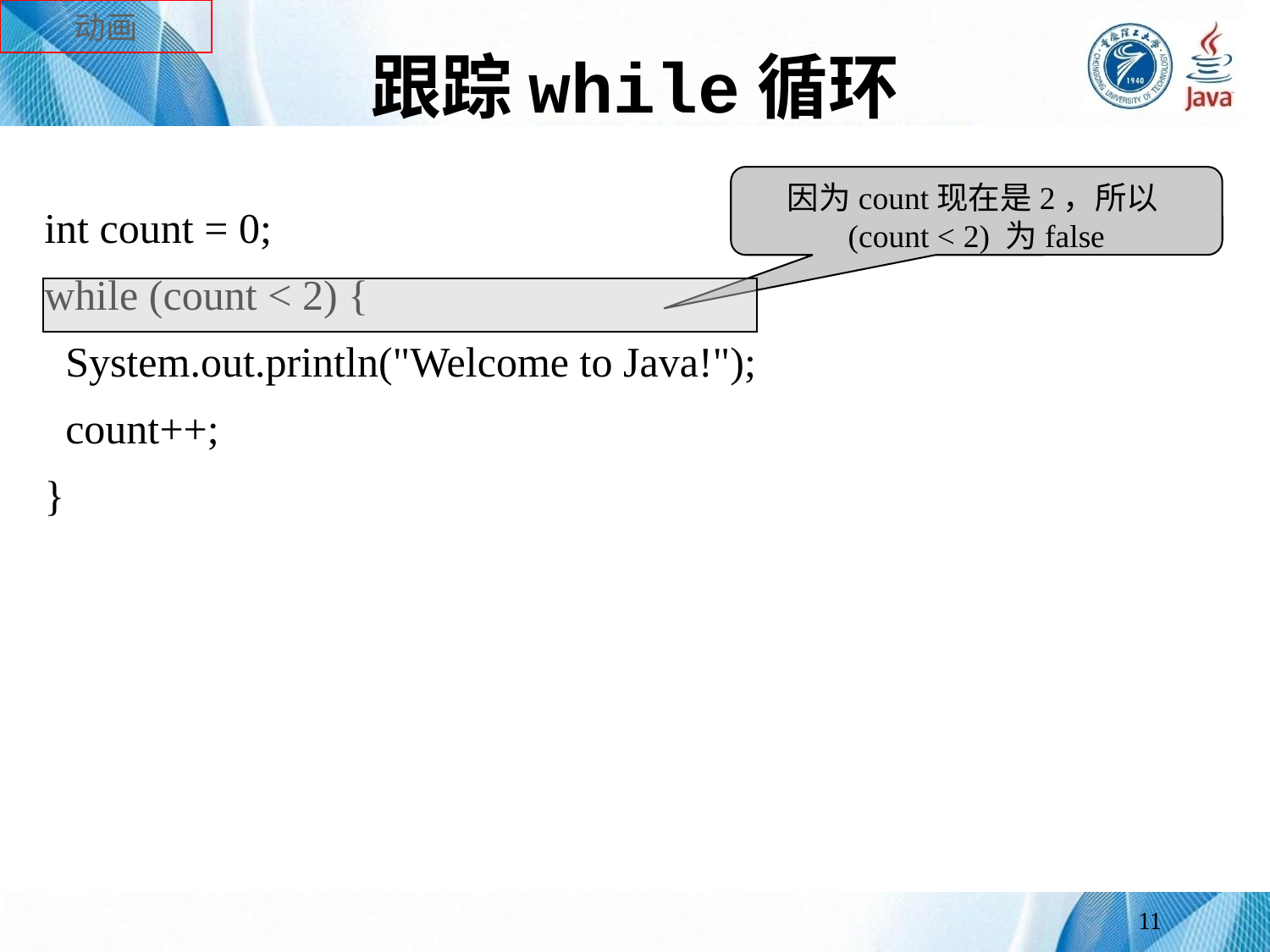

动画
# 跟踪while循环
因为count现在是2，所以(count < 2) 为false
int count = 0;
while (count < 2) {
  System.out.println("Welcome to Java!");
  count++;
}

11